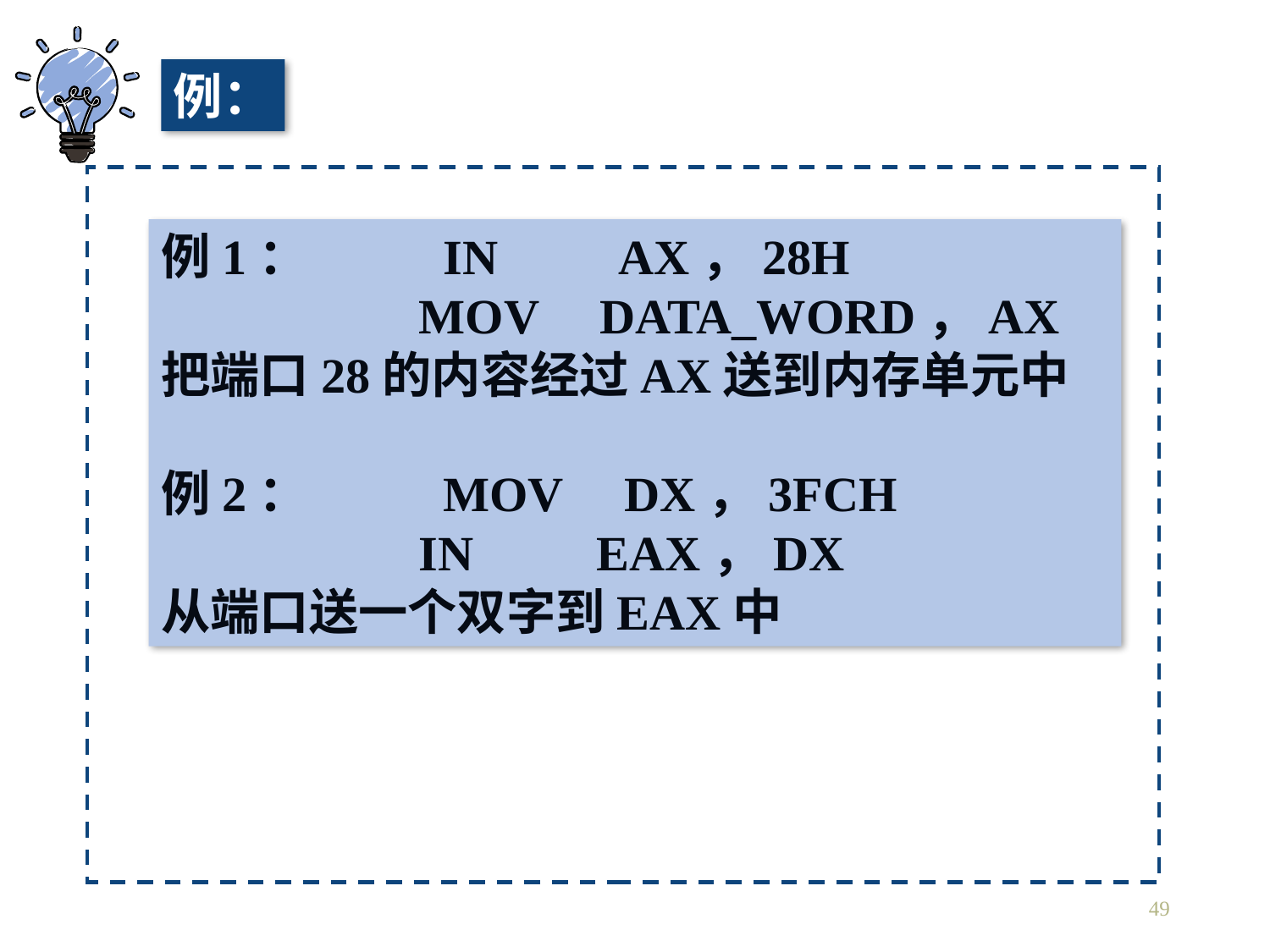

例：

例1：           IN          AX，28H
                     MOV     DATA_WORD，AX
把端口28的内容经过AX送到内存单元中

例2：           MOV     DX，3FCH
                     IN          EAX，DX
从端口送一个双字到EAX中
49